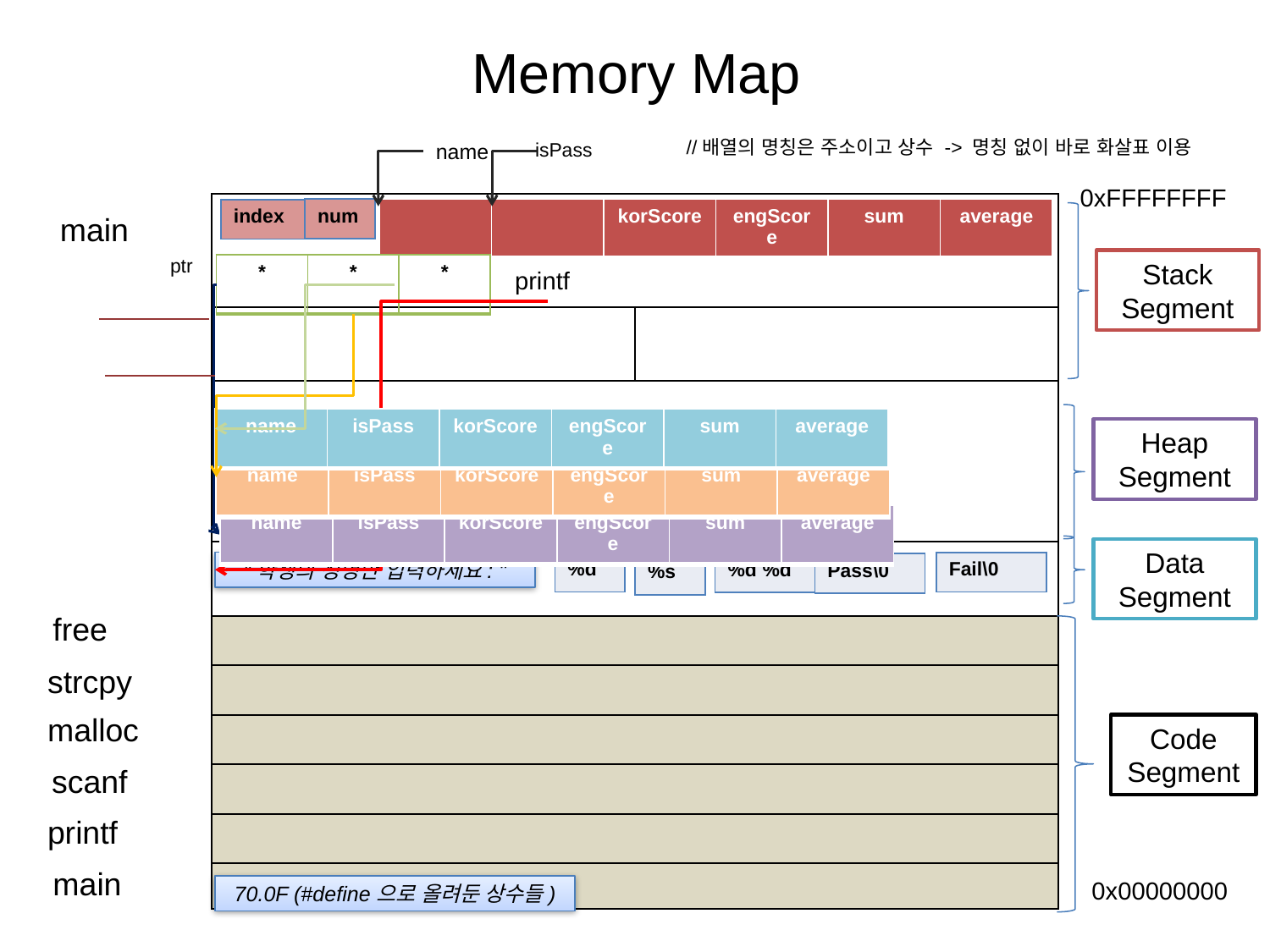

# Memory Map
//배열의 명칭은 주소이고 상수 -> 명칭 없이 바로 화살표 이용
isPass
name
0xFFFFFFFF
|  |  |
| --- | --- |
|  |  |
|  |  |
|  |  |
|  |  |
|  |  |
|  |  |
|  |  |
|  |  |
|  |  |
|  |  | korScore | engScore | sum | average |
| --- | --- | --- | --- | --- | --- |
| num |
| --- |
| index |
| --- |

main
ptr
Stack
Segment
| \* | \* | \* |
| --- | --- | --- |
printf

| name | isPass | korScore | engScore | sum | average |
| --- | --- | --- | --- | --- | --- |
Heap
Segment
| name | isPass | korScore | engScore | sum | average |
| --- | --- | --- | --- | --- | --- |
| name | isPass | korScore | engScore | sum | average |
| --- | --- | --- | --- | --- | --- |

Data Segment
"학생의 성명만 입력하세요: "
| %d |
| --- |
| Fail\0 |
| --- |
| %d %d |
| --- |
| Pass\0 |
| --- |
| %s |
| --- |
free

strcpy
malloc
Code
Segment
scanf
printf
main
0x00000000

70.0F (#define으로 올려둔 상수들)